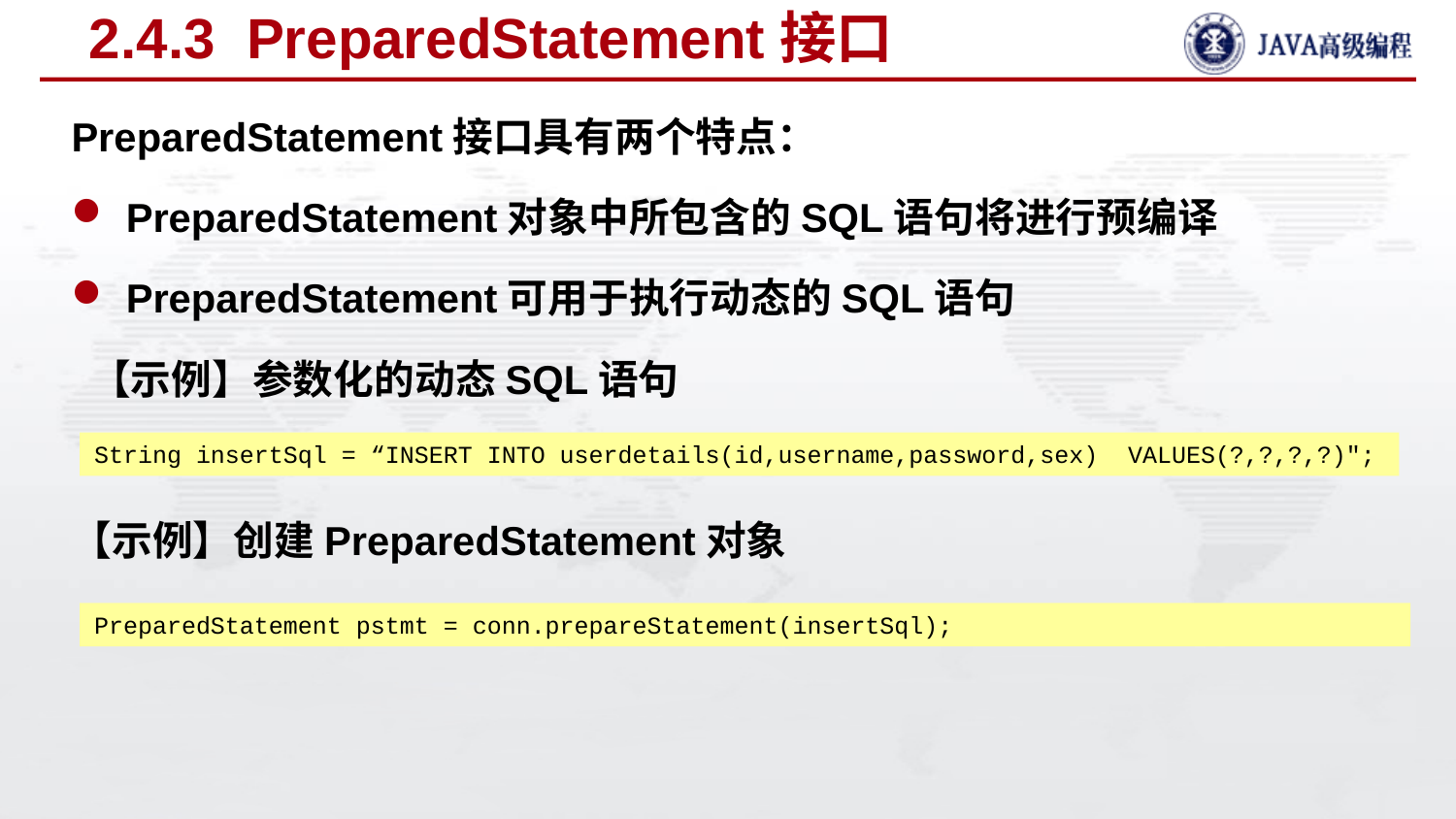

# 2.4.3  PreparedStatement接口
PreparedStatement接口具有两个特点：
PreparedStatement对象中所包含的SQL语句将进行预编译
PreparedStatement可用于执行动态的SQL语句
 【示例】参数化的动态SQL语句

【示例】创建PreparedStatement对象

String insertSql = “INSERT INTO userdetails(id,username,password,sex)  VALUES(?,?,?,?)";

PreparedStatement pstmt = conn.prepareStatement(insertSql);